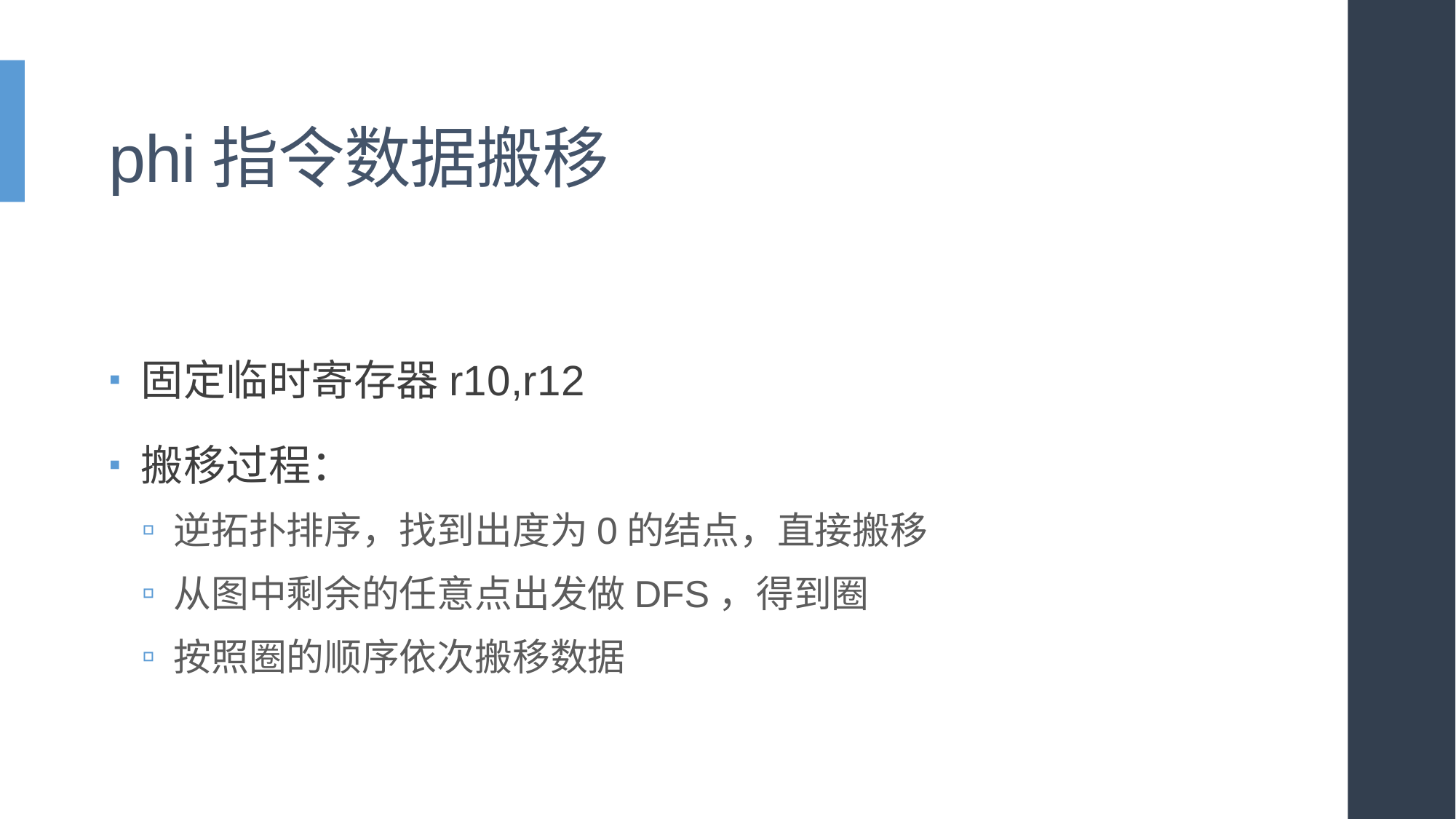

# phi指令数据搬移
固定临时寄存器r10,r12
搬移过程：
逆拓扑排序，找到出度为0的结点，直接搬移
从图中剩余的任意点出发做DFS，得到圈
按照圈的顺序依次搬移数据